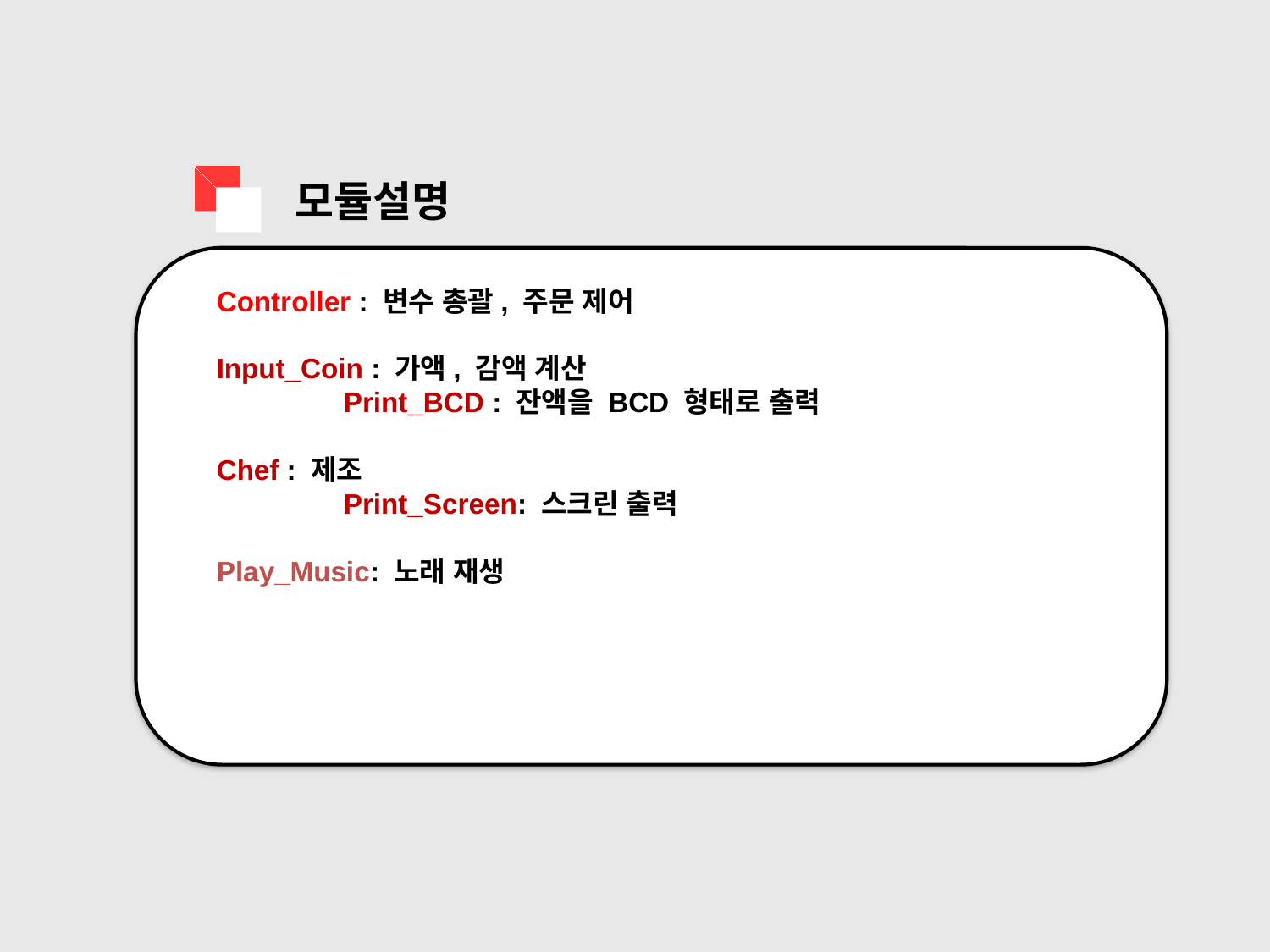

모듈설명

Controller : 변수 총괄, 주문 제어

Input_Coin : 가액, 감액 계산
	Print_BCD : 잔액을 BCD 형태로 출력

Chef : 제조
	Print_Screen: 스크린 출력

Play_Music: 노래 재생